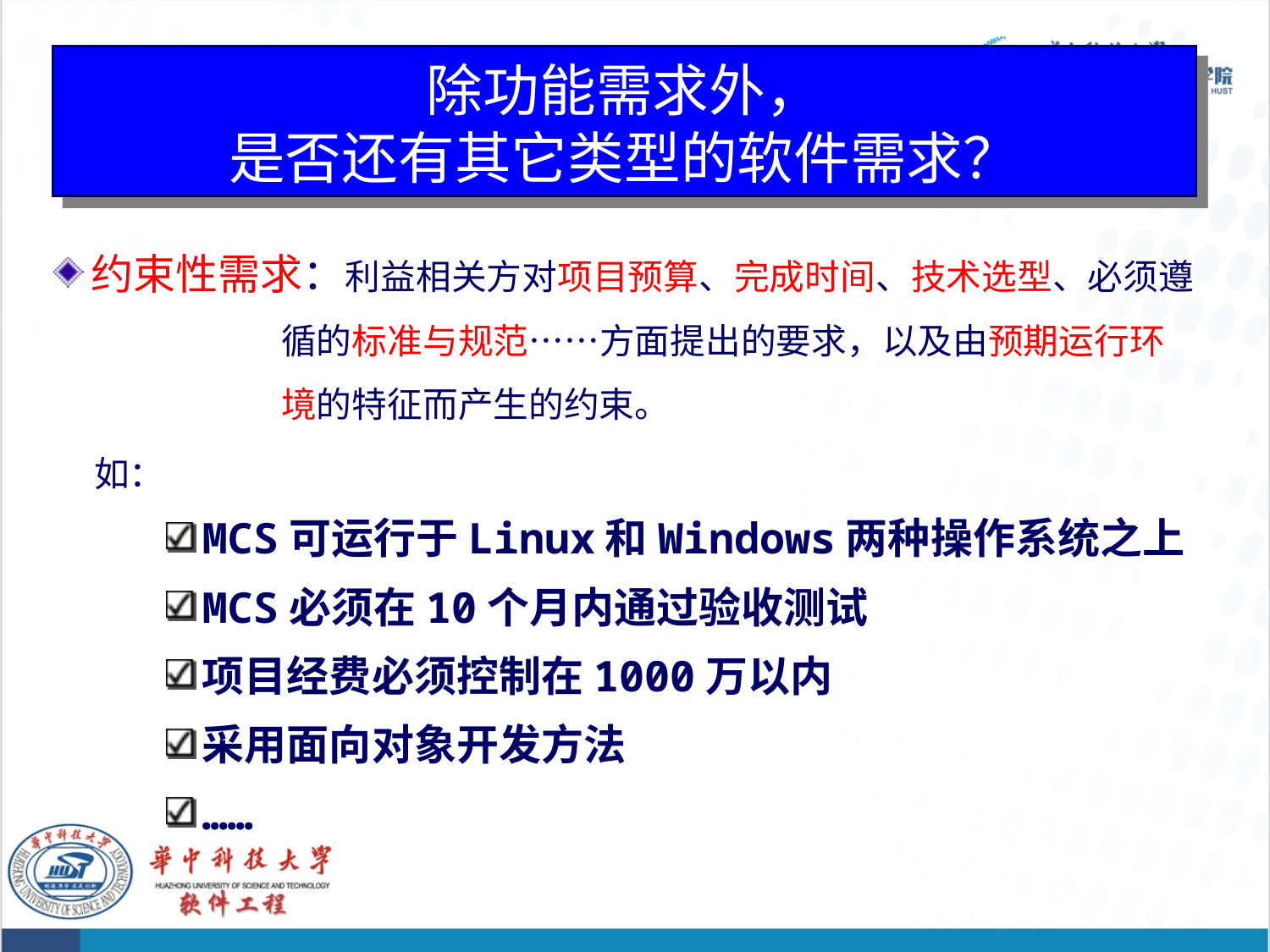

# 除功能需求外， 是否还有其它类型的软件需求？
约束性需求：利益相关方对项目预算、完成时间、技术选型、必须遵
                            循的标准与规范……方面提出的要求，以及由预期运行环
                            境的特征而产生的约束。
    如：
MCS可运行于Linux和Windows两种操作系统之上
MCS必须在10个月内通过验收测试
项目经费必须控制在1000万以内
采用面向对象开发方法
……